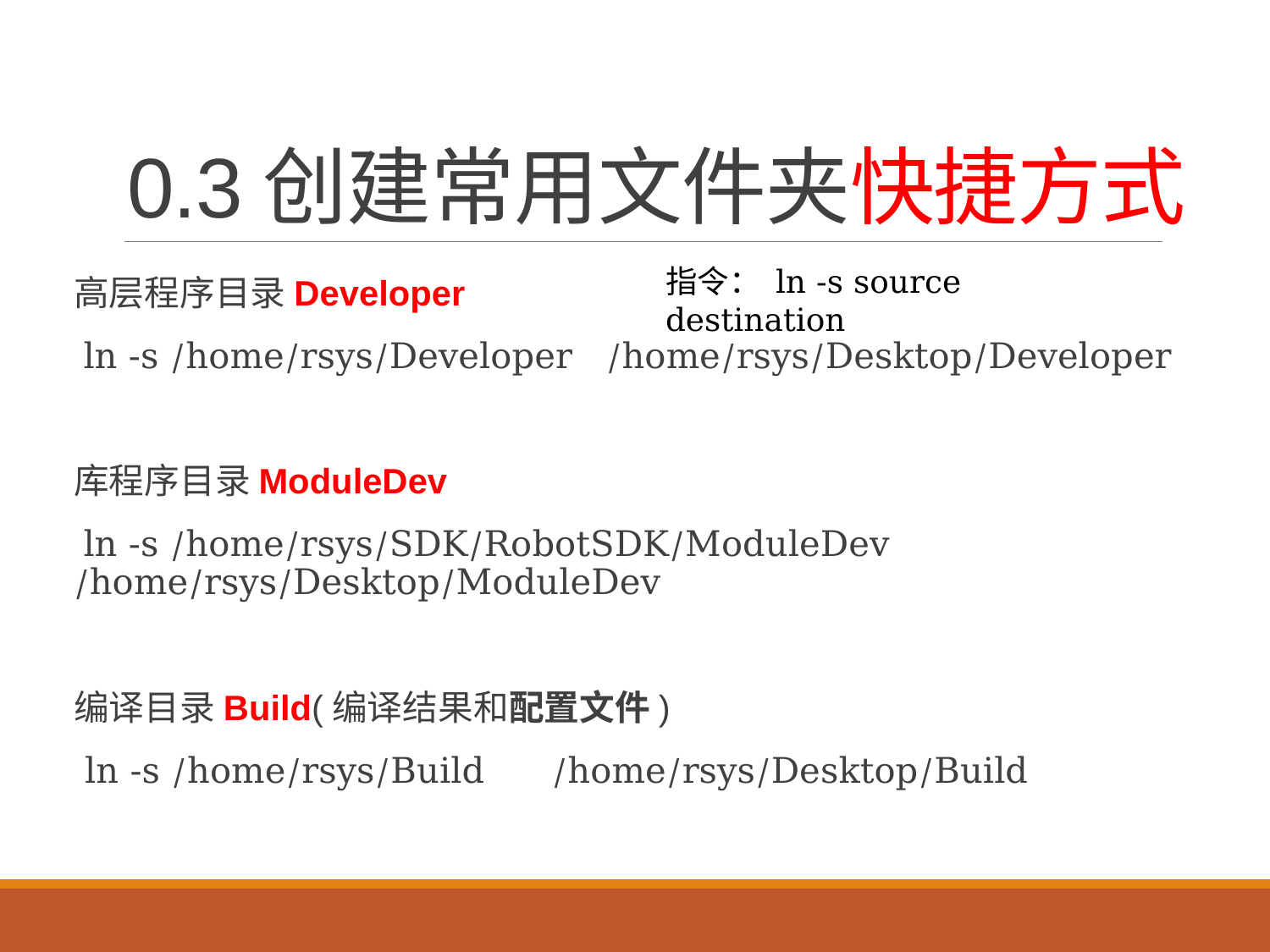

# 0.3创建常用文件夹快捷方式
指令： ln -s source destination
高层程序目录Developer
 ln -s /home/rsys/Developer   /home/rsys/Desktop/Developer

库程序目录ModuleDev
 ln -s /home/rsys/SDK/RobotSDK/ModuleDev  /home/rsys/Desktop/ModuleDev

编译目录Build(编译结果和配置文件)
 ln -s /home/rsys/Build      /home/rsys/Desktop/Build